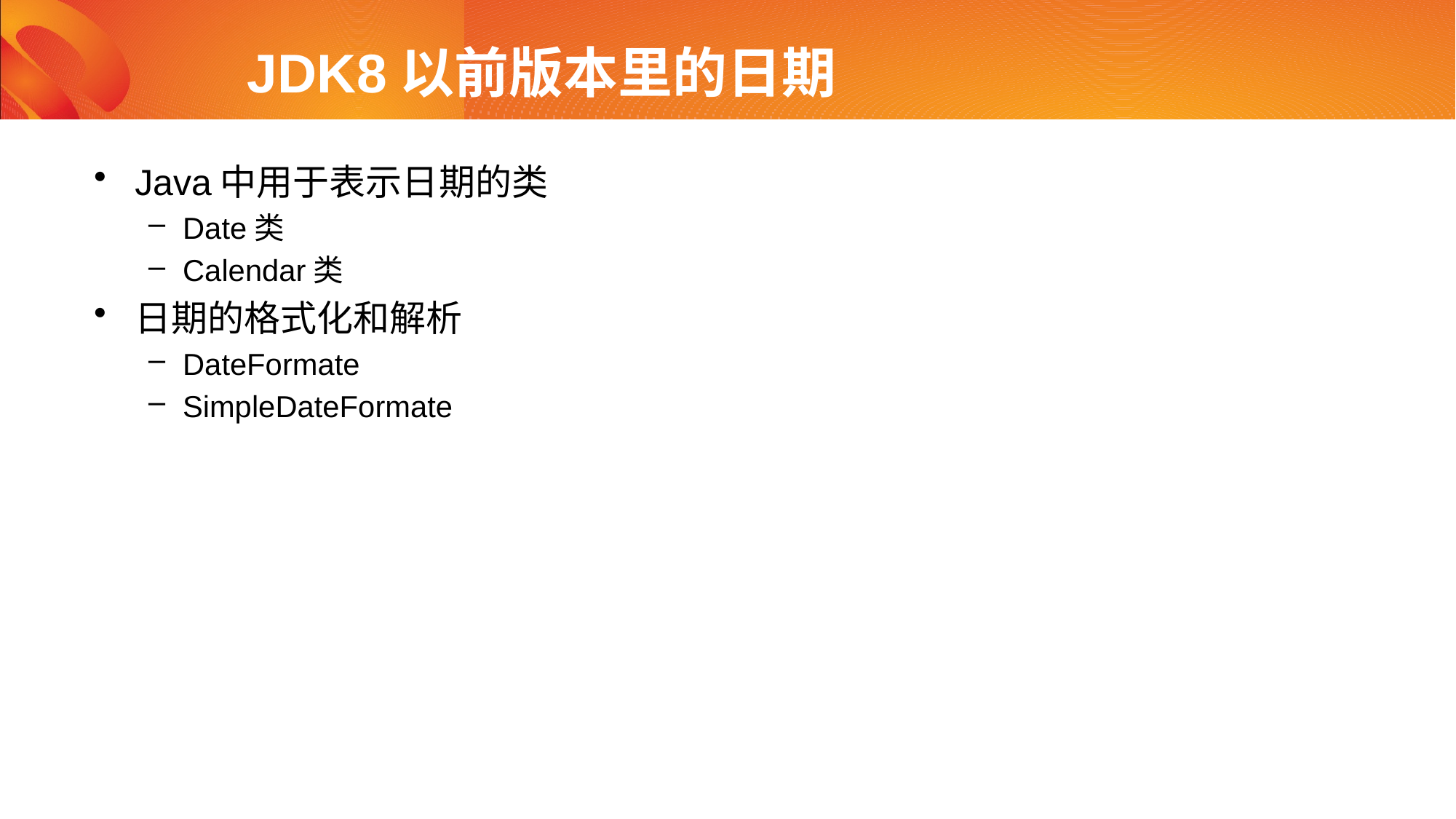

# JDK8以前版本里的日期
Java中用于表示日期的类
Date类
Calendar类
日期的格式化和解析
DateFormate
SimpleDateFormate